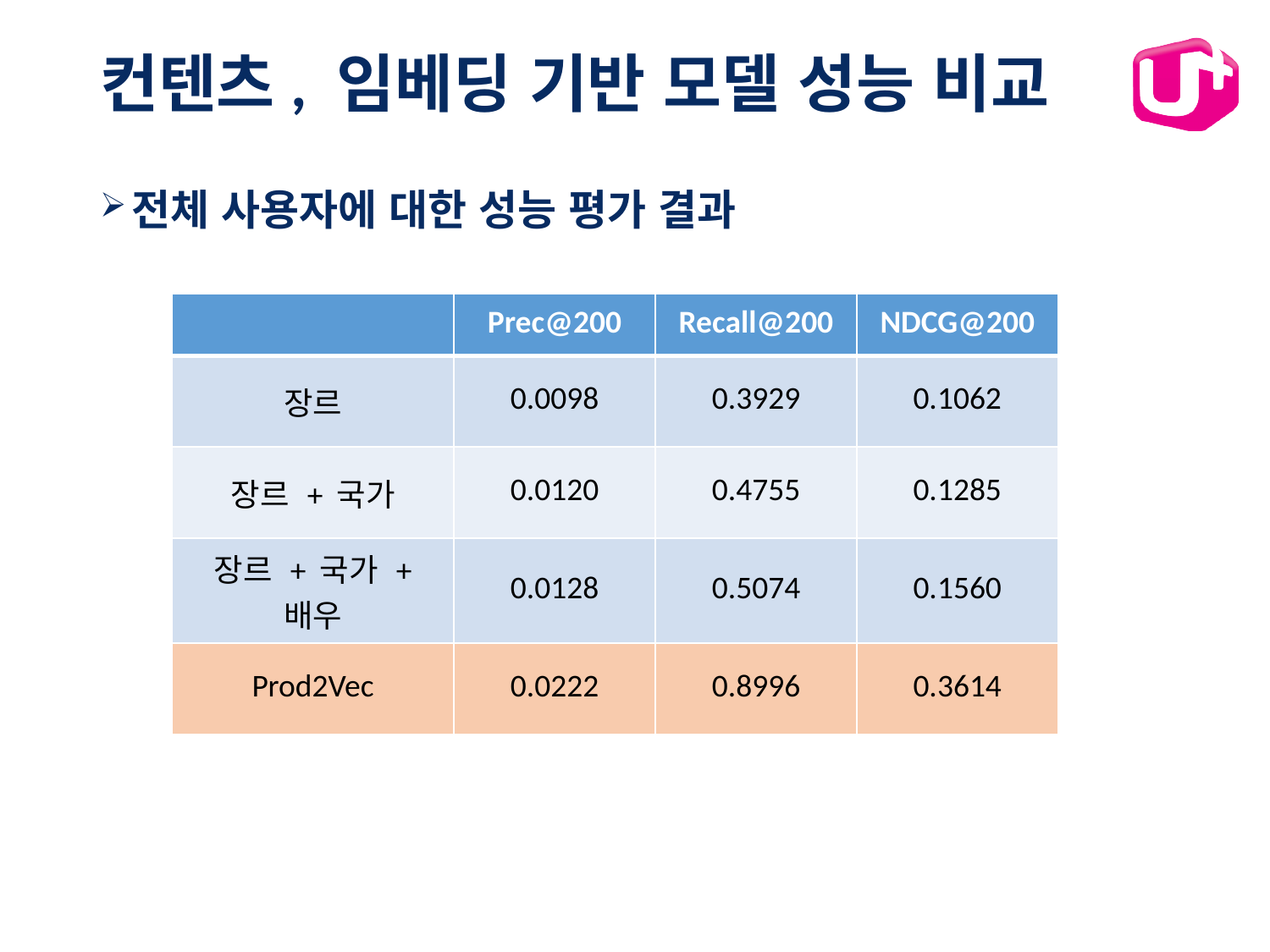

# 컨텐츠, 임베딩 기반 모델 성능 비교
전체 사용자에 대한 성능 평가 결과
|  | Prec@200 | Recall@200 | NDCG@200 |
| --- | --- | --- | --- |
| 장르 | 0.0098 | 0.3929 | 0.1062 |
| 장르 + 국가 | 0.0120 | 0.4755 | 0.1285 |
| 장르 + 국가 + 배우 | 0.0128 | 0.5074 | 0.1560 |
| Prod2Vec | 0.0222 | 0.8996 | 0.3614 |